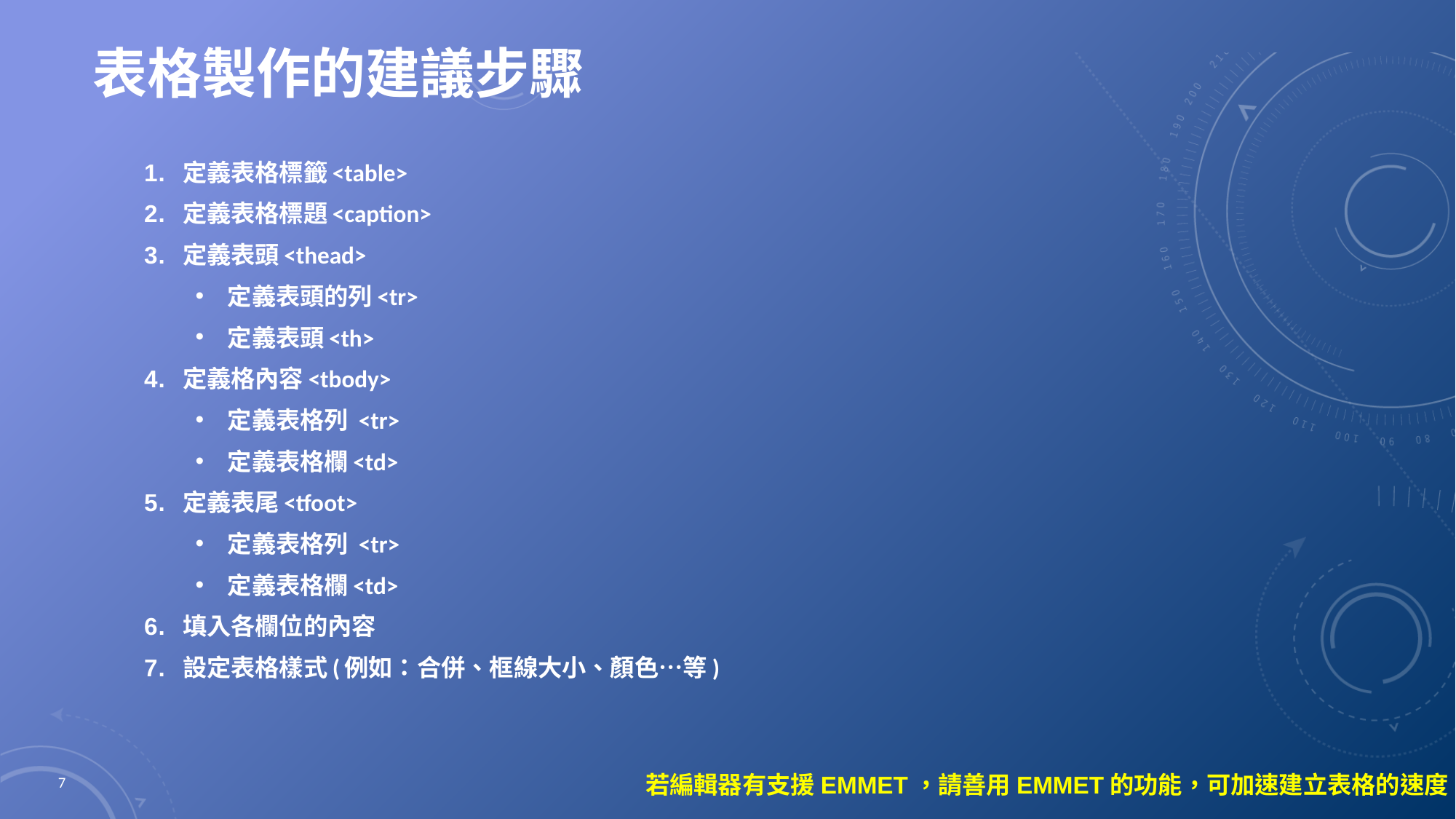

# 表格製作的建議步驟
定義表格標籤<table>
定義表格標題<caption>
定義表頭<thead>
定義表頭的列<tr>
定義表頭<th>
定義格內容<tbody>
定義表格列 <tr>
定義表格欄<td>
定義表尾<tfoot>
定義表格列 <tr>
定義表格欄<td>
填入各欄位的內容
設定表格樣式(例如：合併、框線大小、顏色…等)

7
若編輯器有支援EMMET，請善用EMMET的功能，可加速建立表格的速度